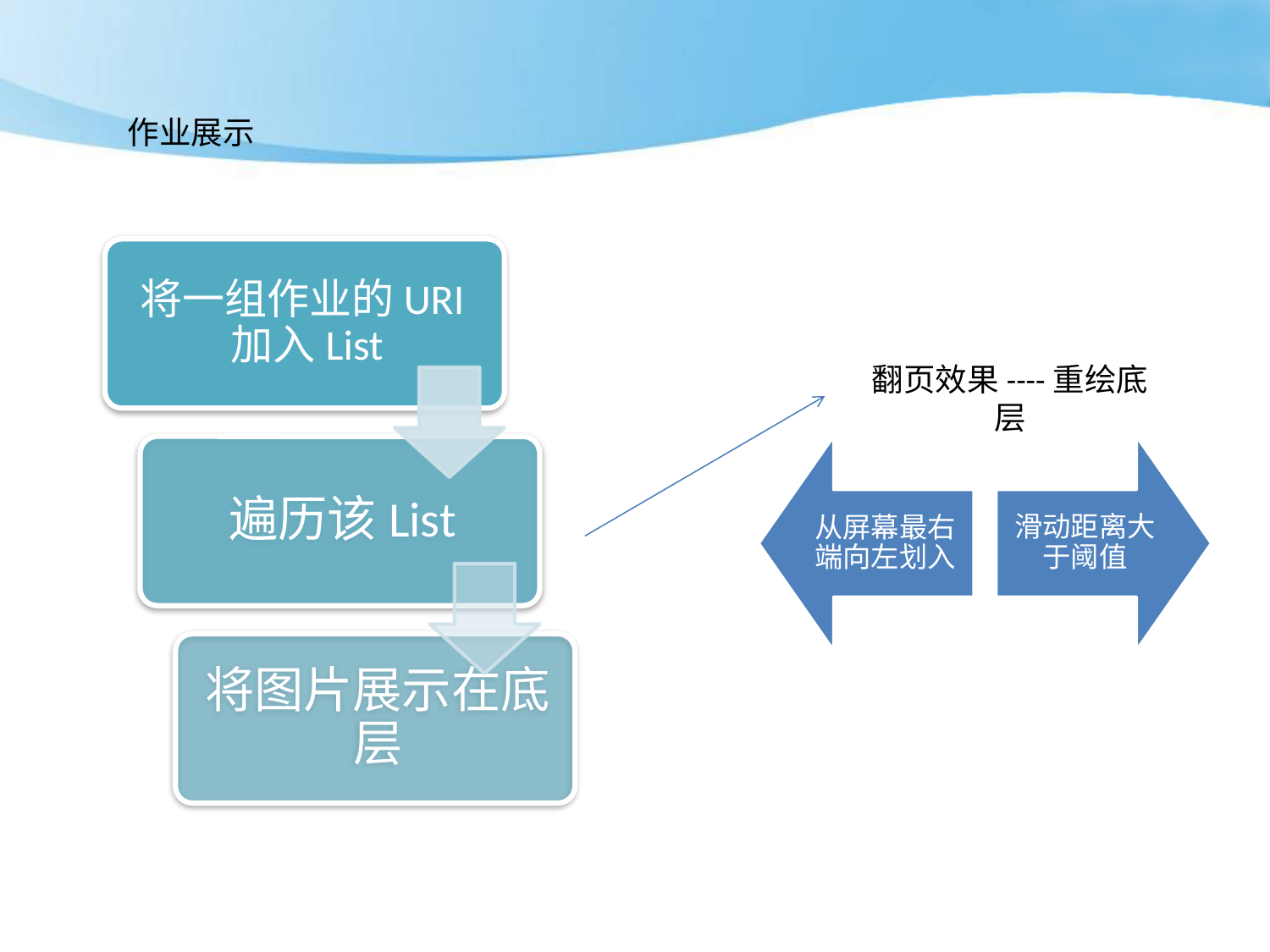

作业展示
将一组作业的URI加入List
遍历该List
将图片展示在底层

从屏幕最右端向左划入
滑动距离大于阈值
翻页效果----重绘底层